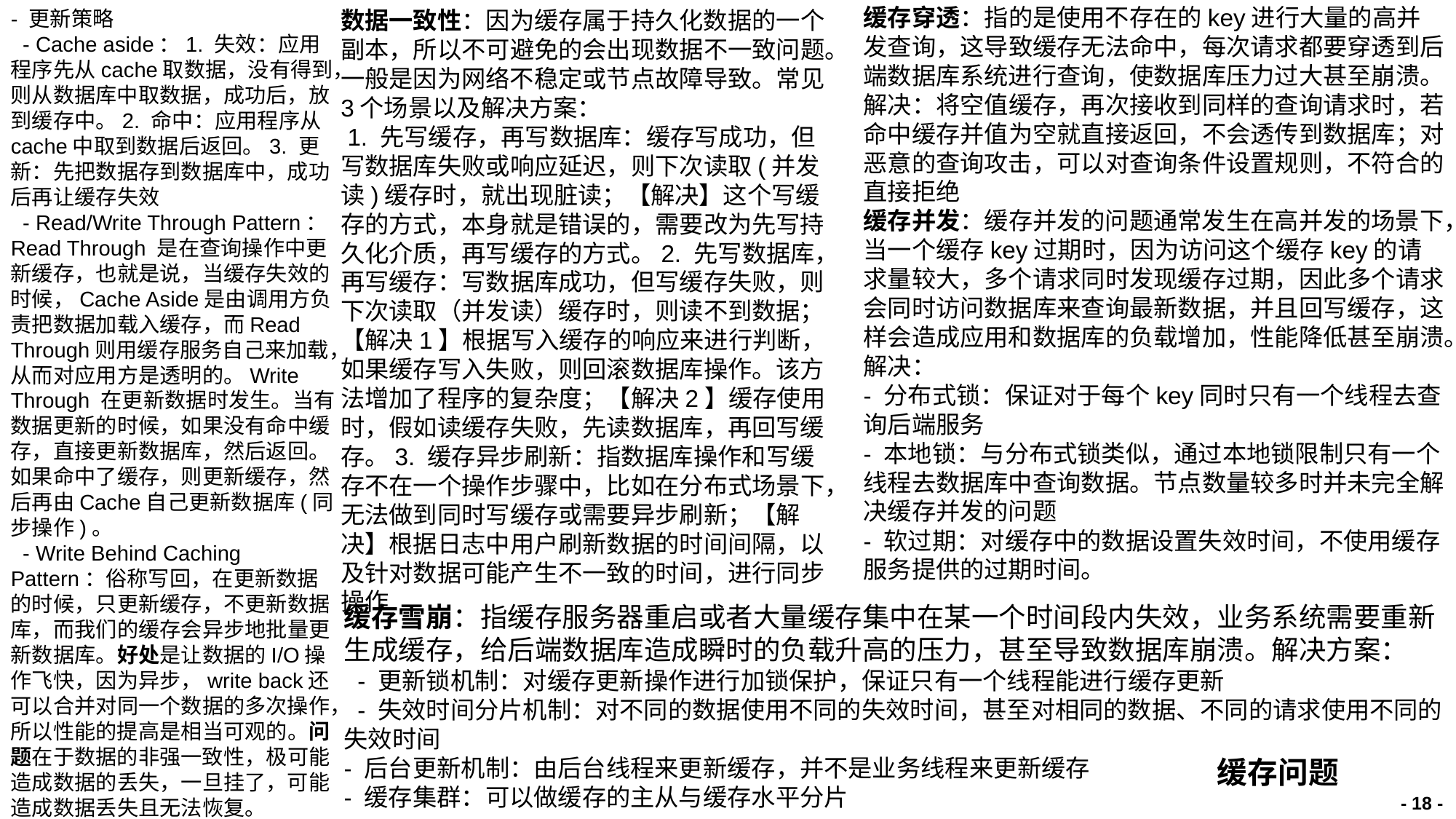

- 更新策略
  - Cache aside：1. 失效：应用程序先从cache取数据，没有得到，则从数据库中取数据，成功后，放到缓存中。2. 命中：应用程序从cache中取到数据后返回。3. 更新：先把数据存到数据库中，成功后再让缓存失效
  - Read/Write Through Pattern：Read Through 是在查询操作中更新缓存，也就是说，当缓存失效的时候，Cache Aside是由调用方负责把数据加载入缓存，而Read Through则用缓存服务自己来加载，从而对应用方是透明的。Write Through 在更新数据时发生。当有数据更新的时候，如果没有命中缓存，直接更新数据库，然后返回。如果命中了缓存，则更新缓存，然后再由Cache自己更新数据库(同步操作)。
  - Write Behind Caching Pattern：俗称写回，在更新数据的时候，只更新缓存，不更新数据库，而我们的缓存会异步地批量更新数据库。好处是让数据的I/O操作飞快，因为异步，write back还可以合并对同一个数据的多次操作，所以性能的提高是相当可观的。问题在于数据的非强一致性，极可能造成数据的丢失，一旦挂了，可能造成数据丢失且无法恢复。
数据一致性：因为缓存属于持久化数据的一个副本，所以不可避免的会出现数据不一致问题。一般是因为网络不稳定或节点故障导致。常见3个场景以及解决方案：
 1. 先写缓存，再写数据库：缓存写成功，但写数据库失败或响应延迟，则下次读取(并发读)缓存时，就出现脏读；【解决】这个写缓存的方式，本身就是错误的，需要改为先写持久化介质，再写缓存的方式。2. 先写数据库，再写缓存：写数据库成功，但写缓存失败，则下次读取（并发读）缓存时，则读不到数据；【解决1】根据写入缓存的响应来进行判断，如果缓存写入失败，则回滚数据库操作。该方法增加了程序的复杂度；【解决2】缓存使用时，假如读缓存失败，先读数据库，再回写缓存。3. 缓存异步刷新：指数据库操作和写缓存不在一个操作步骤中，比如在分布式场景下，无法做到同时写缓存或需要异步刷新；【解决】根据日志中用户刷新数据的时间间隔，以及针对数据可能产生不一致的时间，进行同步操作
缓存穿透：指的是使用不存在的key进行大量的高并发查询，这导致缓存无法命中，每次请求都要穿透到后端数据库系统进行查询，使数据库压力过大甚至崩溃。解决：将空值缓存，再次接收到同样的查询请求时，若命中缓存并值为空就直接返回，不会透传到数据库；对恶意的查询攻击，可以对查询条件设置规则，不符合的直接拒绝
缓存并发：缓存并发的问题通常发生在高并发的场景下，当一个缓存key过期时，因为访问这个缓存key的请求量较大，多个请求同时发现缓存过期，因此多个请求会同时访问数据库来查询最新数据，并且回写缓存，这样会造成应用和数据库的负载增加，性能降低甚至崩溃。解决：
- 分布式锁：保证对于每个key同时只有一个线程去查询后端服务
- 本地锁：与分布式锁类似，通过本地锁限制只有一个线程去数据库中查询数据。节点数量较多时并未完全解决缓存并发的问题
- 软过期：对缓存中的数据设置失效时间，不使用缓存服务提供的过期时间。
缓存雪崩：指缓存服务器重启或者大量缓存集中在某一个时间段内失效，业务系统需要重新生成缓存，给后端数据库造成瞬时的负载升高的压力，甚至导致数据库崩溃。解决方案：
  - 更新锁机制：对缓存更新操作进行加锁保护，保证只有一个线程能进行缓存更新
  - 失效时间分片机制：对不同的数据使用不同的失效时间，甚至对相同的数据、不同的请求使用不同的失效时间
- 后台更新机制：由后台线程来更新缓存，并不是业务线程来更新缓存
- 缓存集群：可以做缓存的主从与缓存水平分片
缓存问题